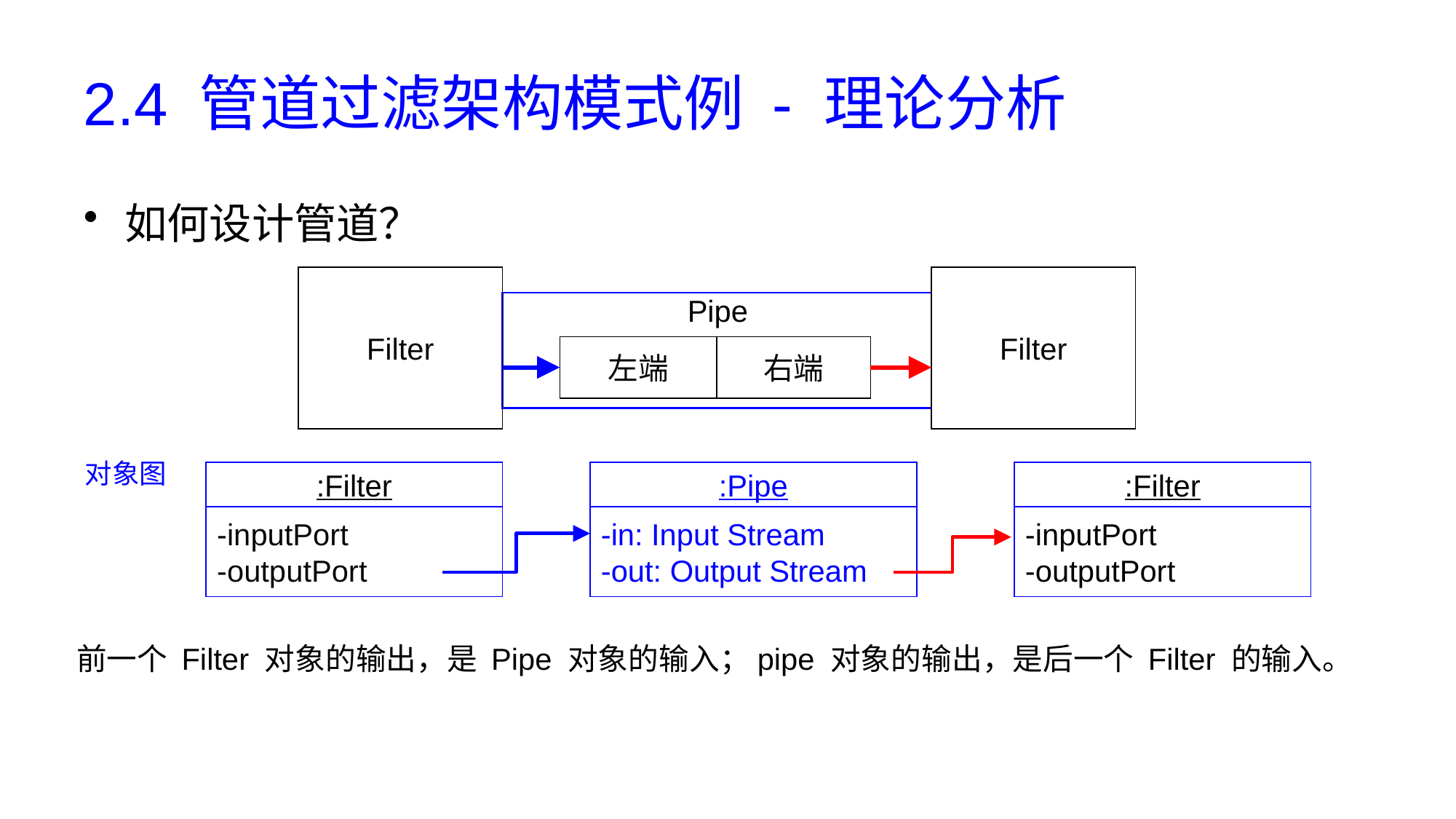

# 2.4 管道过滤架构模式例 - 理论分析
如何设计管道？
Filter
Filter
Pipe

左端
右端
对象图
:Filter
:Pipe
:Filter
-inputPort
-outputPort
-in: Input Stream
-out: Output Stream
-inputPort
-outputPort
前一个 Filter 对象的输出，是 Pipe 对象的输入；pipe 对象的输出，是后一个 Filter 的输入。
26